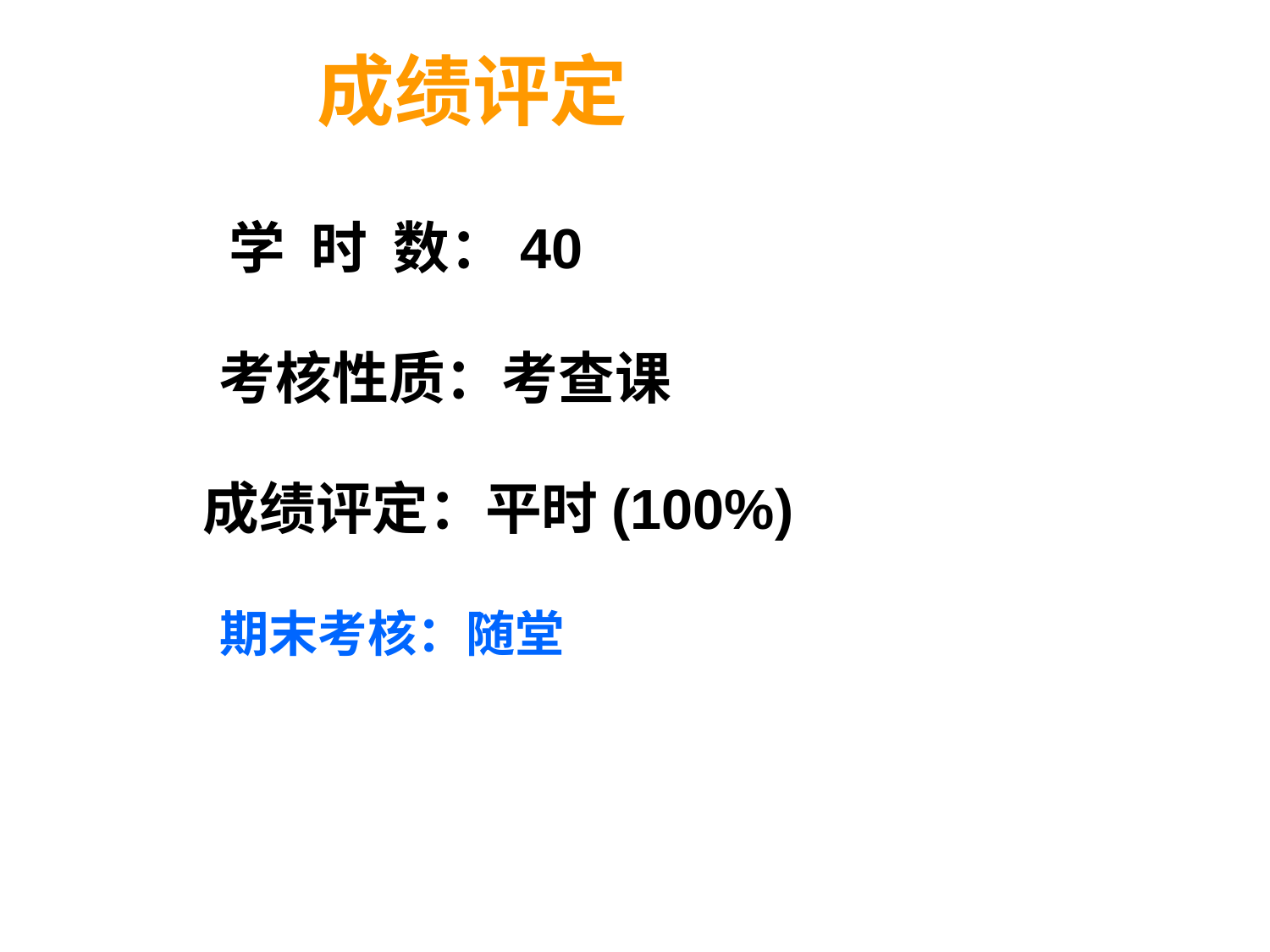

成绩评定
学  时  数：40
考核性质：考查课
成绩评定：平时(100%)
期末考核：随堂